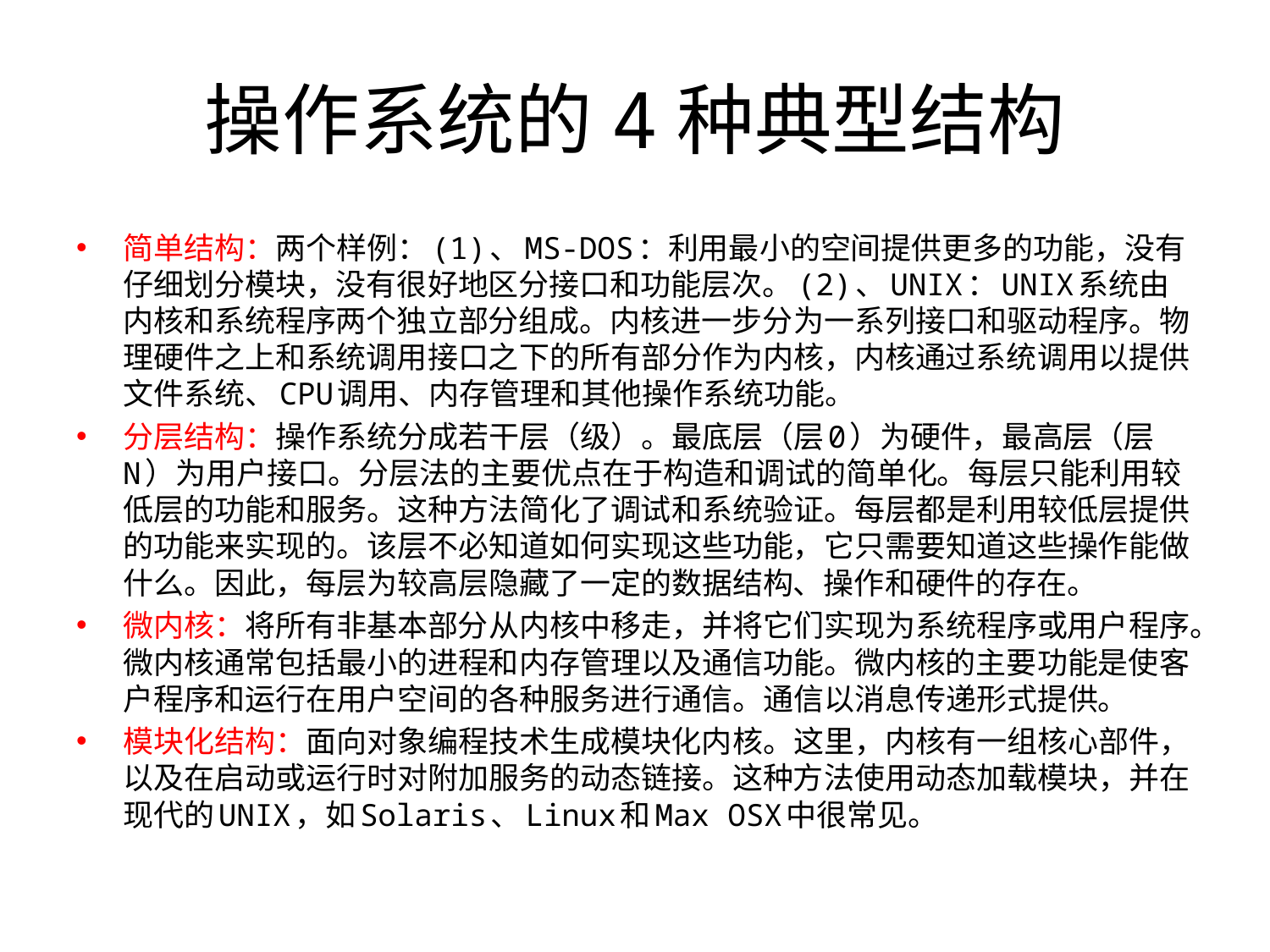

# 操作系统的4种典型结构
简单结构：两个样例：(1)、MS-DOS：利用最小的空间提供更多的功能，没有仔细划分模块，没有很好地区分接口和功能层次。(2)、UNIX：UNIX系统由内核和系统程序两个独立部分组成。内核进一步分为一系列接口和驱动程序。物理硬件之上和系统调用接口之下的所有部分作为内核，内核通过系统调用以提供文件系统、CPU调用、内存管理和其他操作系统功能。
分层结构：操作系统分成若干层（级）。最底层（层0）为硬件，最高层（层N）为用户接口。分层法的主要优点在于构造和调试的简单化。每层只能利用较低层的功能和服务。这种方法简化了调试和系统验证。每层都是利用较低层提供的功能来实现的。该层不必知道如何实现这些功能，它只需要知道这些操作能做什么。因此，每层为较高层隐藏了一定的数据结构、操作和硬件的存在。
微内核：将所有非基本部分从内核中移走，并将它们实现为系统程序或用户程序。微内核通常包括最小的进程和内存管理以及通信功能。微内核的主要功能是使客户程序和运行在用户空间的各种服务进行通信。通信以消息传递形式提供。
模块化结构：面向对象编程技术生成模块化内核。这里，内核有一组核心部件，以及在启动或运行时对附加服务的动态链接。这种方法使用动态加载模块，并在现代的UNIX，如Solaris、Linux和Max OSX中很常见。